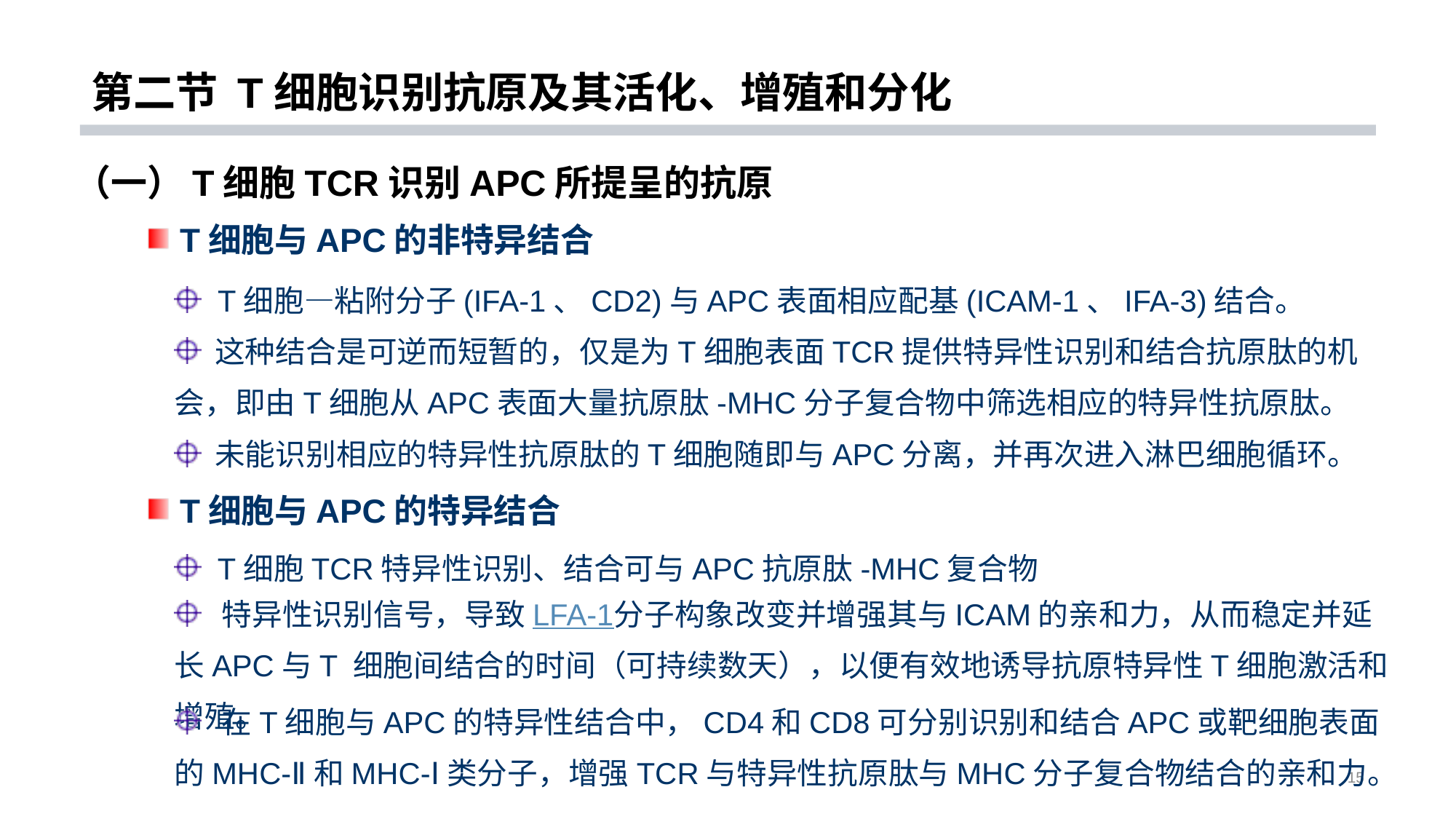

# 第二节 T细胞识别抗原及其活化、增殖和分化
（一）T细胞TCR识别APC所提呈的抗原
 T细胞与APC的非特异结合
  T细胞—粘附分子(IFA-1、CD2)与APC表面相应配基(ICAM-1、IFA-3)结合。
 这种结合是可逆而短暂的，仅是为T细胞表面TCR提供特异性识别和结合抗原肽的机会，即由T细胞从APC表面大量抗原肽-MHC分子复合物中筛选相应的特异性抗原肽。
 未能识别相应的特异性抗原肽的T细胞随即与APC分离，并再次进入淋巴细胞循环。
 T细胞与APC的特异结合
  T细胞TCR特异性识别、结合可与APC抗原肽-MHC复合物
  特异性识别信号，导致LFA-1分子构象改变并增强其与ICAM的亲和力，从而稳定并延长APC与T 细胞间结合的时间（可持续数天），以便有效地诱导抗原特异性T细胞激活和增殖。
  在T细胞与APC的特异性结合中，CD4和CD8可分别识别和结合APC或靶细胞表面的MHC-Ⅱ和MHC-Ⅰ类分子，增强TCR与特异性抗原肽与MHC分子复合物结合的亲和力。
15